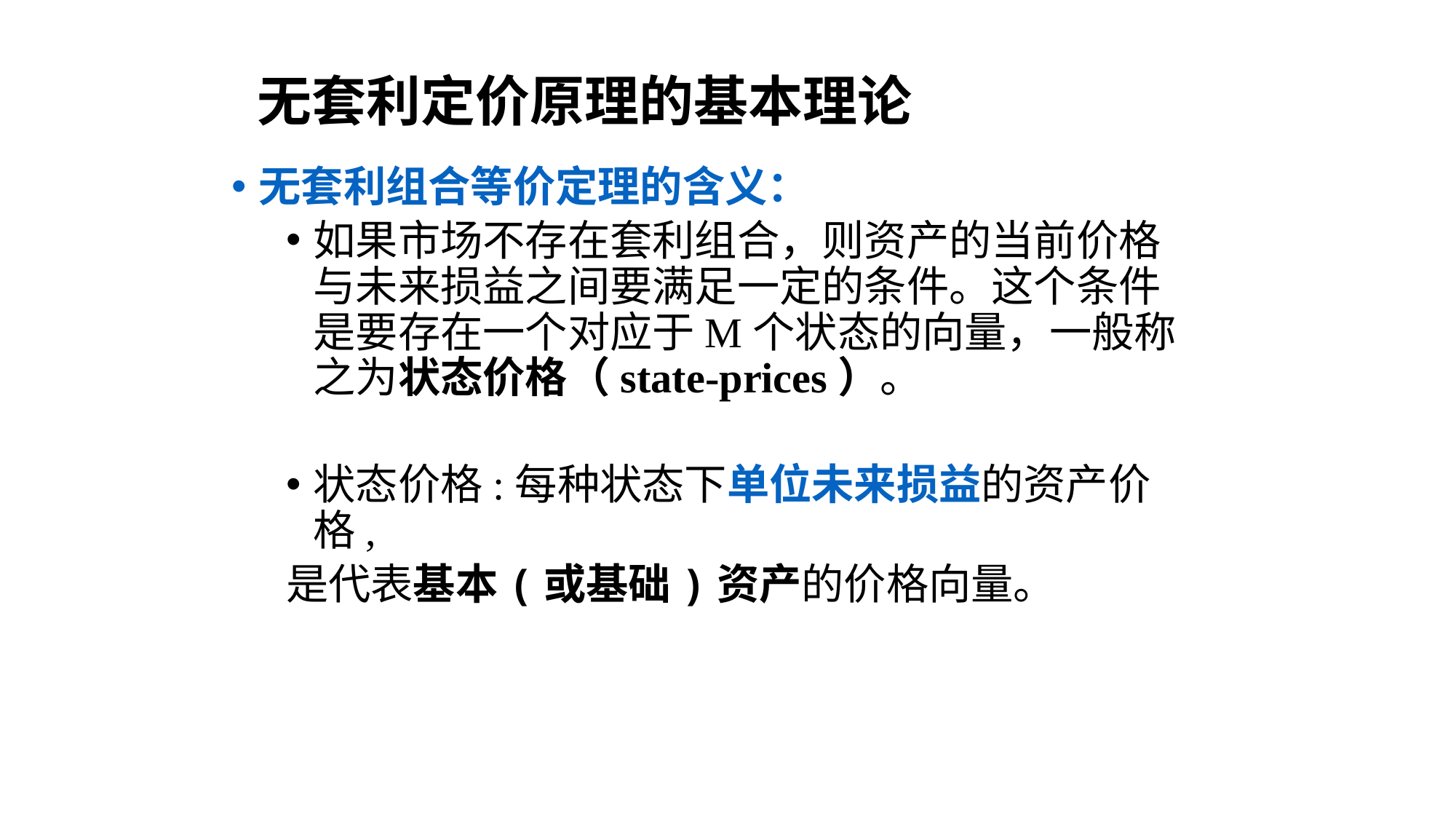

无套利定价原理的基本理论
无套利组合等价定理的含义：
如果市场不存在套利组合，则资产的当前价格与未来损益之间要满足一定的条件。这个条件是要存在一个对应于M个状态的向量，一般称之为状态价格（state-prices）。

状态价格:每种状态下单位未来损益的资产价格,
是代表基本(或基础)资产的价格向量。